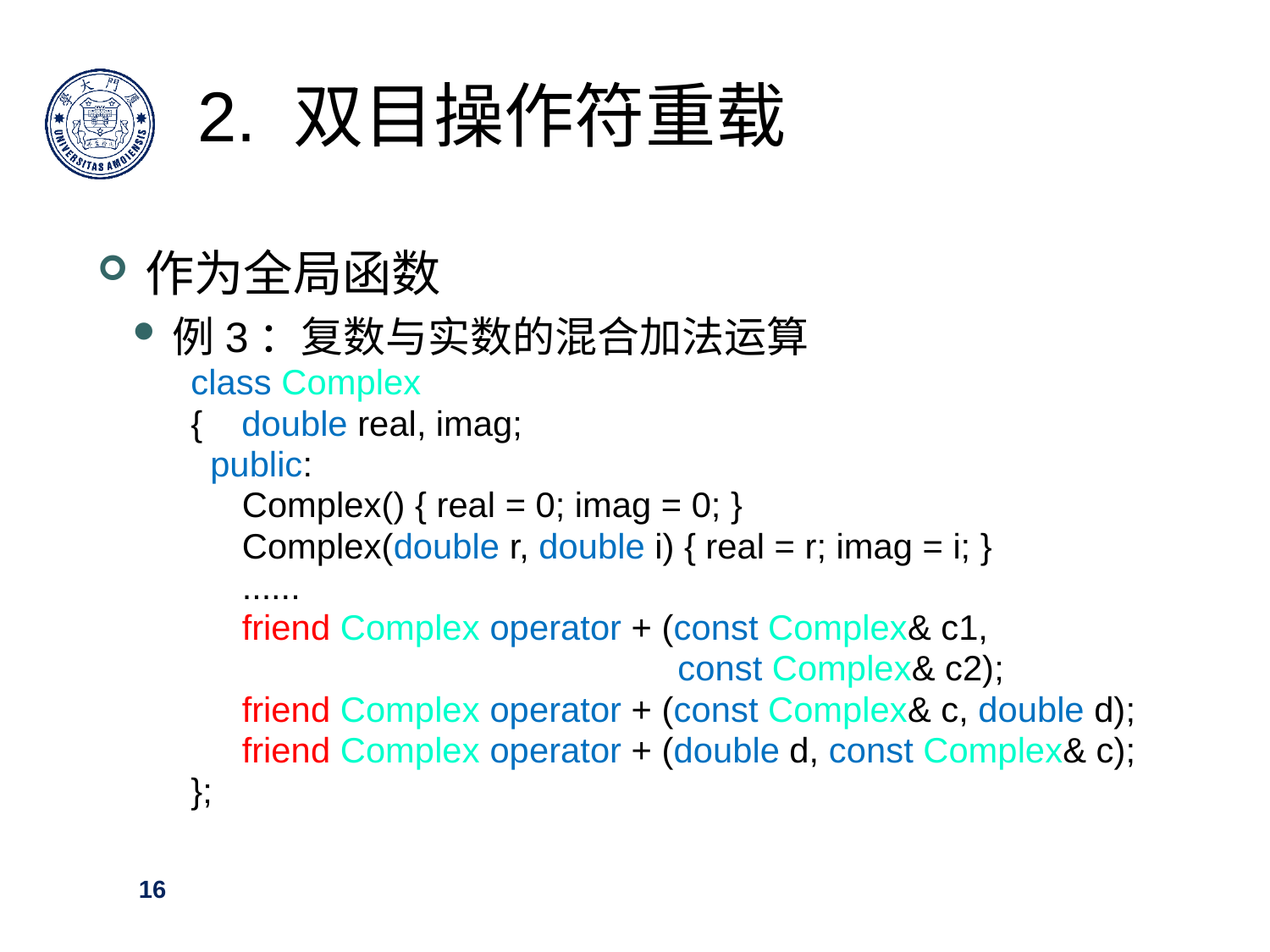

2. 双目操作符重载
作为全局函数
例3：复数与实数的混合加法运算
class Complex
{    double real, imag;
  public:
	  Complex() { real = 0; imag = 0; }
	  Complex(double r, double i) { real = r; imag = i; }
	  ......
	  friend Complex operator + (const Complex& c1,
                                                  const Complex& c2);
	  friend Complex operator + (const Complex& c, double d);
	  friend Complex operator + (double d, const Complex& c);
};
16